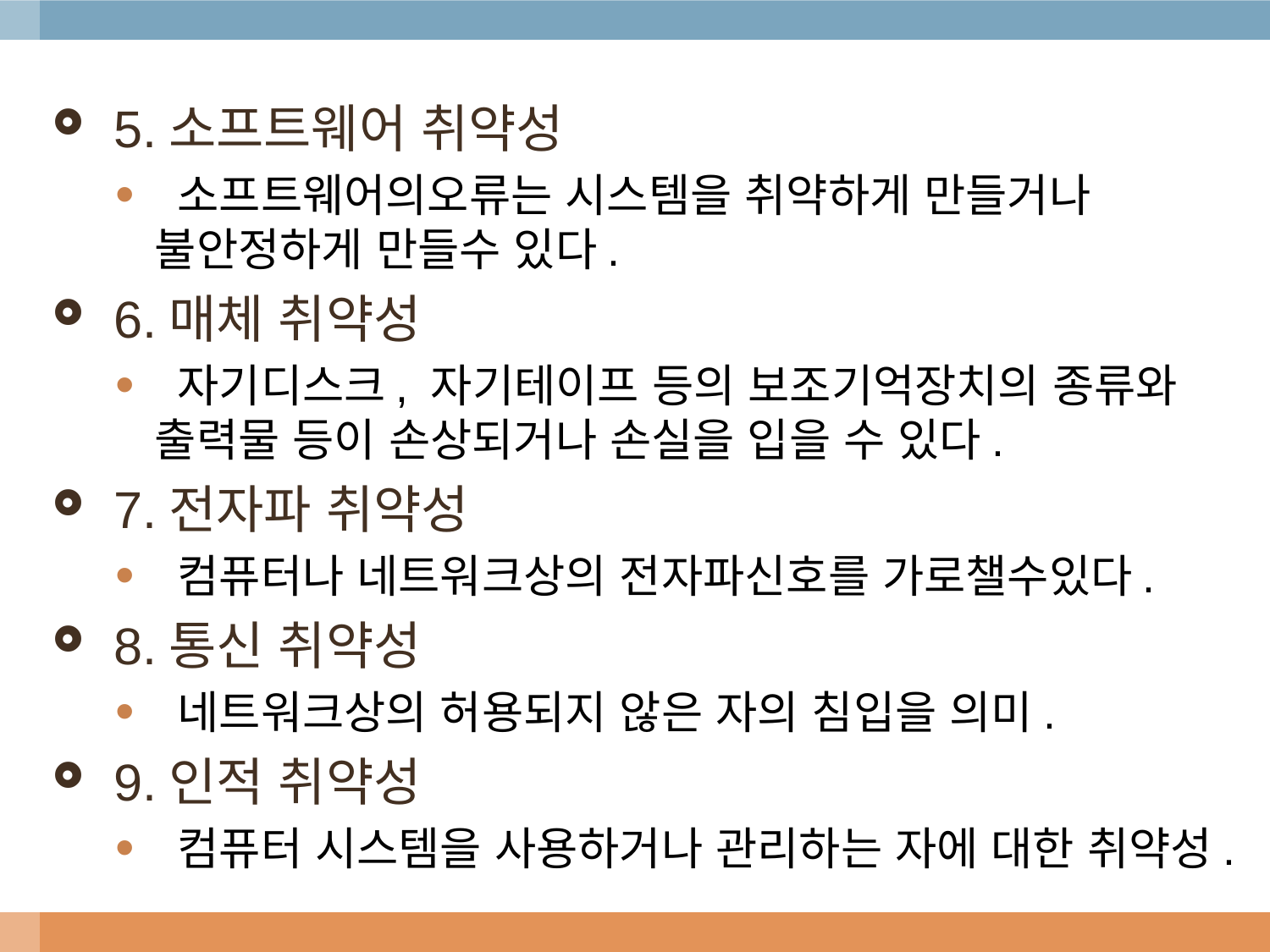

5.소프트웨어 취약성
 소프트웨어의오류는 시스템을 취약하게 만들거나 불안정하게 만들수 있다.
 6.매체 취약성
 자기디스크, 자기테이프 등의 보조기억장치의 종류와 출력물 등이 손상되거나 손실을 입을 수 있다.
 7.전자파 취약성
 컴퓨터나 네트워크상의 전자파신호를 가로챌수있다.
 8.통신 취약성
 네트워크상의 허용되지 않은 자의 침입을 의미.
 9.인적 취약성
 컴퓨터 시스템을 사용하거나 관리하는 자에 대한 취약성.